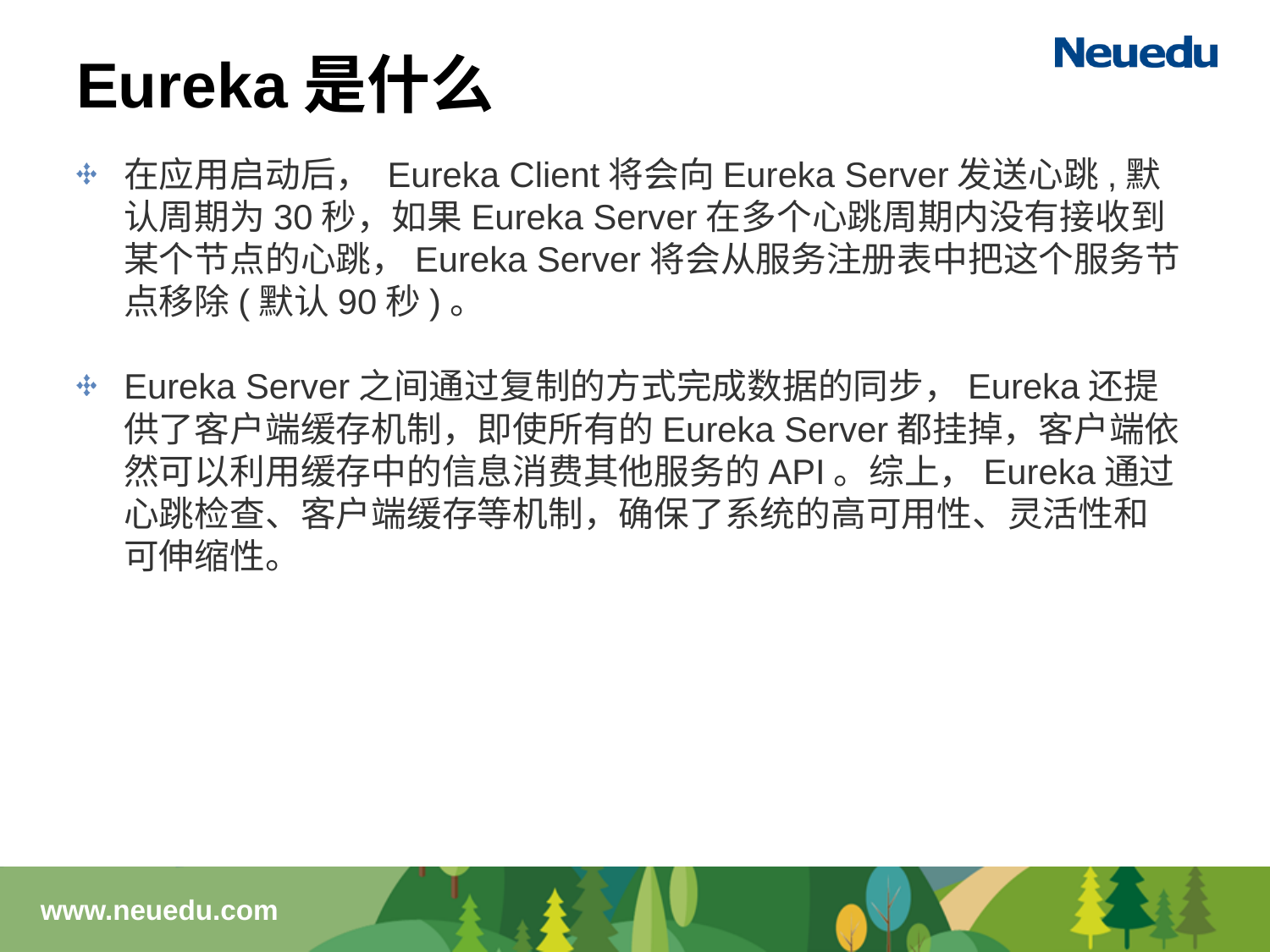

# Eureka是什么
在应用启动后， Eureka Client将会向Eureka Server发送心跳,默认周期为30秒，如果Eureka Server在多个心跳周期内没有接收到某个节点的心跳，Eureka Server将会从服务注册表中把这个服务节点移除(默认90秒)。

Eureka Server之间通过复制的方式完成数据的同步，Eureka还提供了客户端缓存机制，即使所有的Eureka Server都挂掉，客户端依然可以利用缓存中的信息消费其他服务的API。综上，Eureka通过心跳检查、客户端缓存等机制，确保了系统的高可用性、灵活性和可伸缩性。